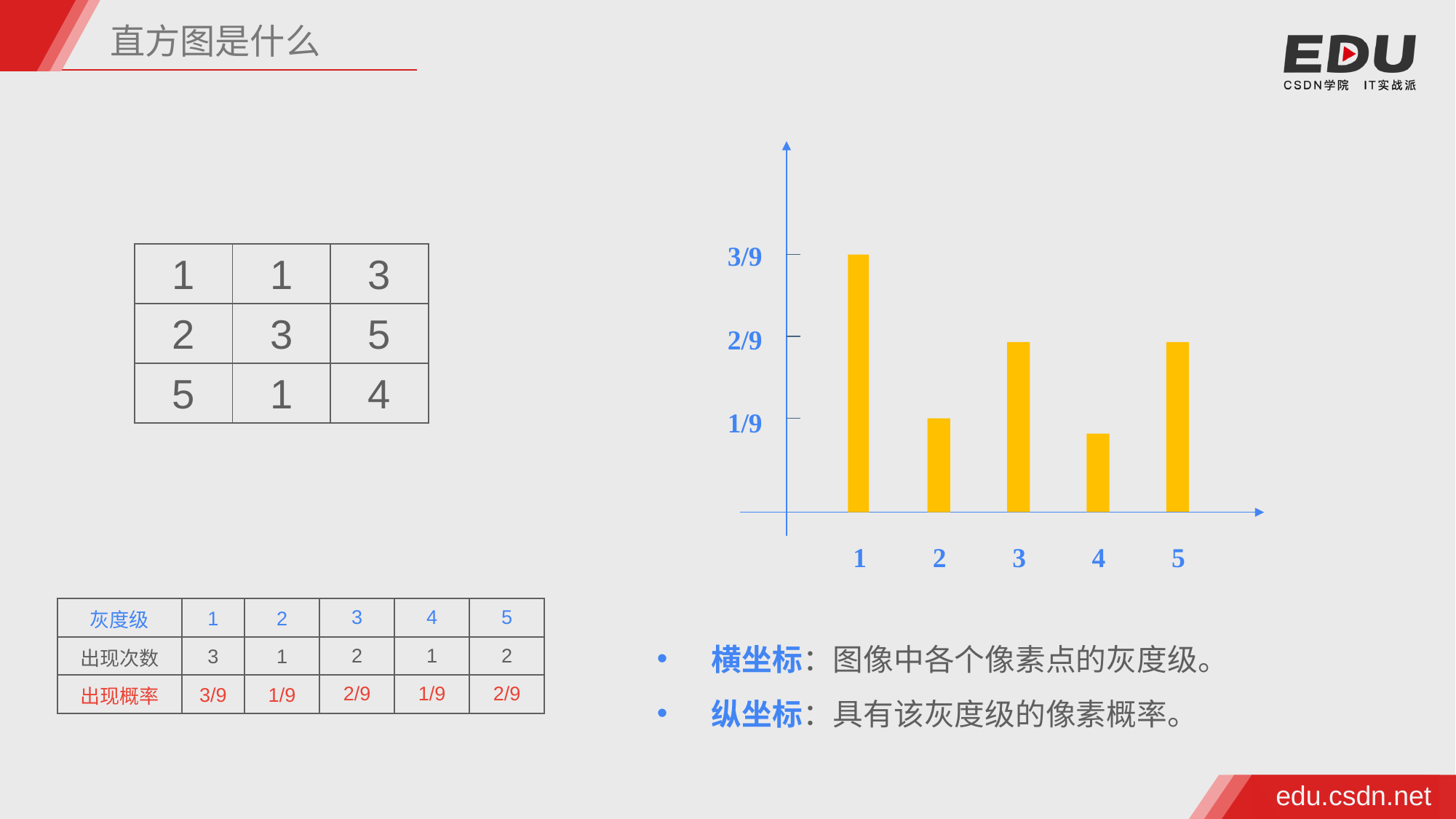

直方图是什么
3/9
| 1 | 1 | 3 |
| --- | --- | --- |
| 2 | 3 | 5 |
| 5 | 1 | 4 |

2/9

1/9

1
2
3
4
5
| 灰度级 | 1 | 2 | 3 | 4 | 5 |
| --- | --- | --- | --- | --- | --- |
| 出现次数 | 3 | 1 | 2 | 1 | 2 |
| 出现概率 | 3/9 | 1/9 | 2/9 | 1/9 | 2/9 |
横坐标：图像中各个像素点的灰度级。
纵坐标：具有该灰度级的像素概率。